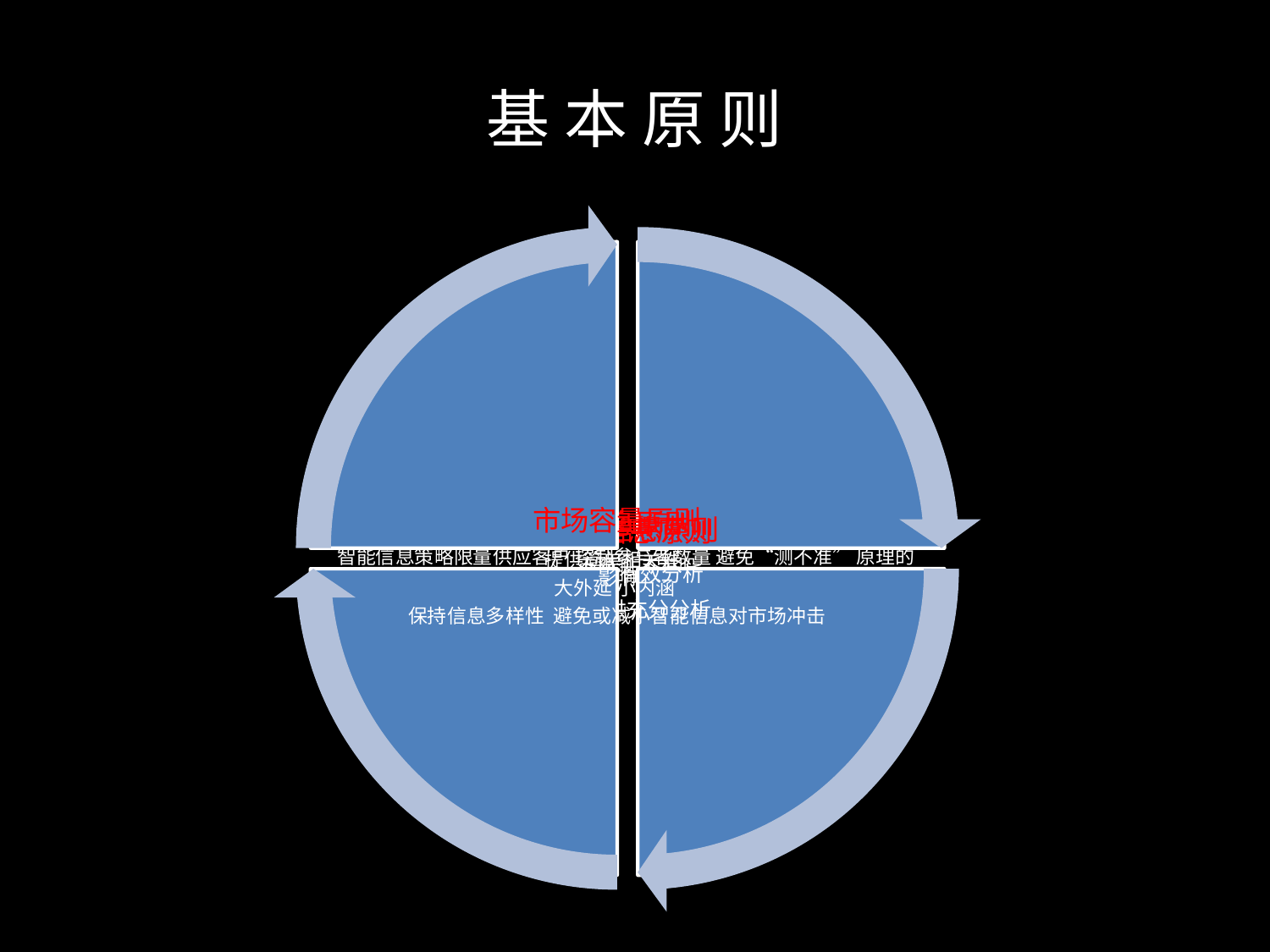

# 基 本 原 则
客观信息原则
不预测 不荐股
有效信息原则
 提供有效分析
不提供充分分析
有限信息原则
提供简单相关性
大外延 小内涵
保持信息多样性  避免或减小智能信息对市场冲击
市场容量原则
   智能信息策略限量供应客户 控制参与者数量 避免“测不准” 原理的影响